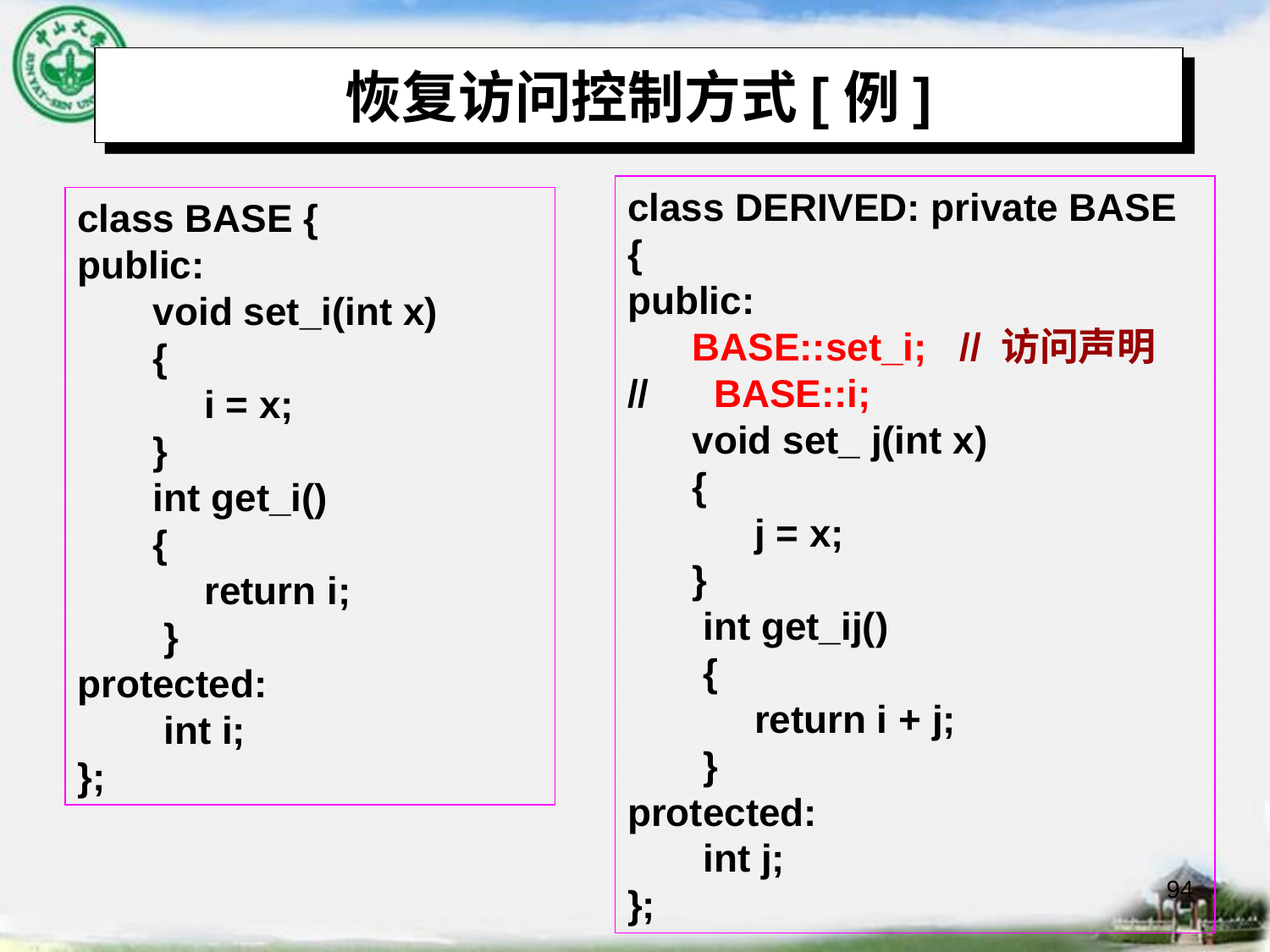

# 恢复访问控制方式[例]
class DERIVED: private BASE {
public:
      BASE::set_i;   // 访问声明
//      BASE::i;
      void set_ j(int x)
      {
	j = x;
      }
       int get_ij()
       {
	return i + j;
       }
protected:
       int j;
};
class BASE {
public:
       void set_i(int x)
       {
	i = x;
       }
       int get_i()
       {
	return i;
        }
protected:
        int i;
};
94